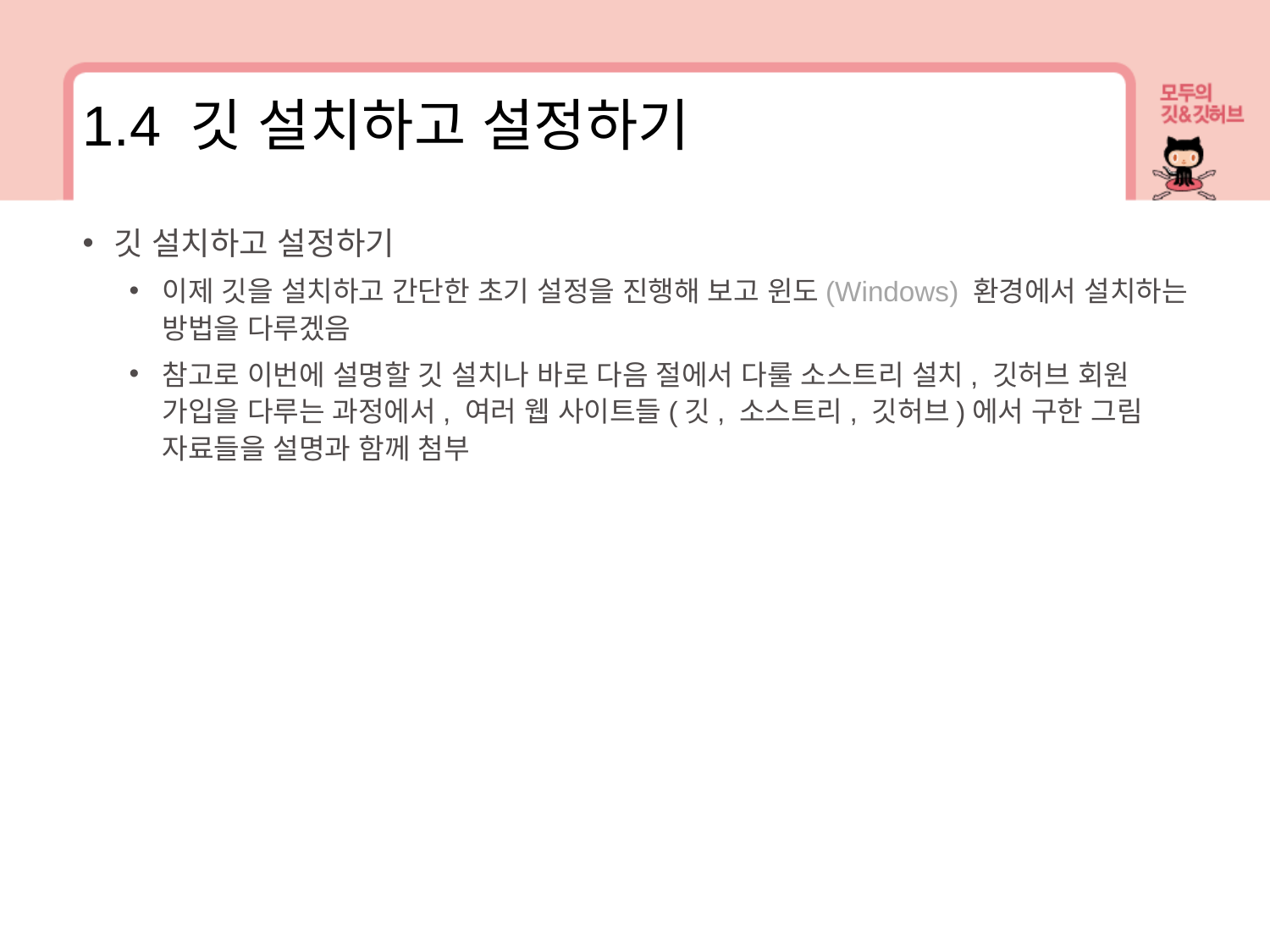

1.4 깃 설치하고 설정하기
깃 설치하고 설정하기
이제 깃을 설치하고 간단한 초기 설정을 진행해 보고 윈도(Windows) 환경에서 설치하는 방법을 다루겠음
참고로 이번에 설명할 깃 설치나 바로 다음 절에서 다룰 소스트리 설치, 깃허브 회원 가입을 다루는 과정에서, 여러 웹 사이트들(깃, 소스트리, 깃허브)에서 구한 그림 자료들을 설명과 함께 첨부